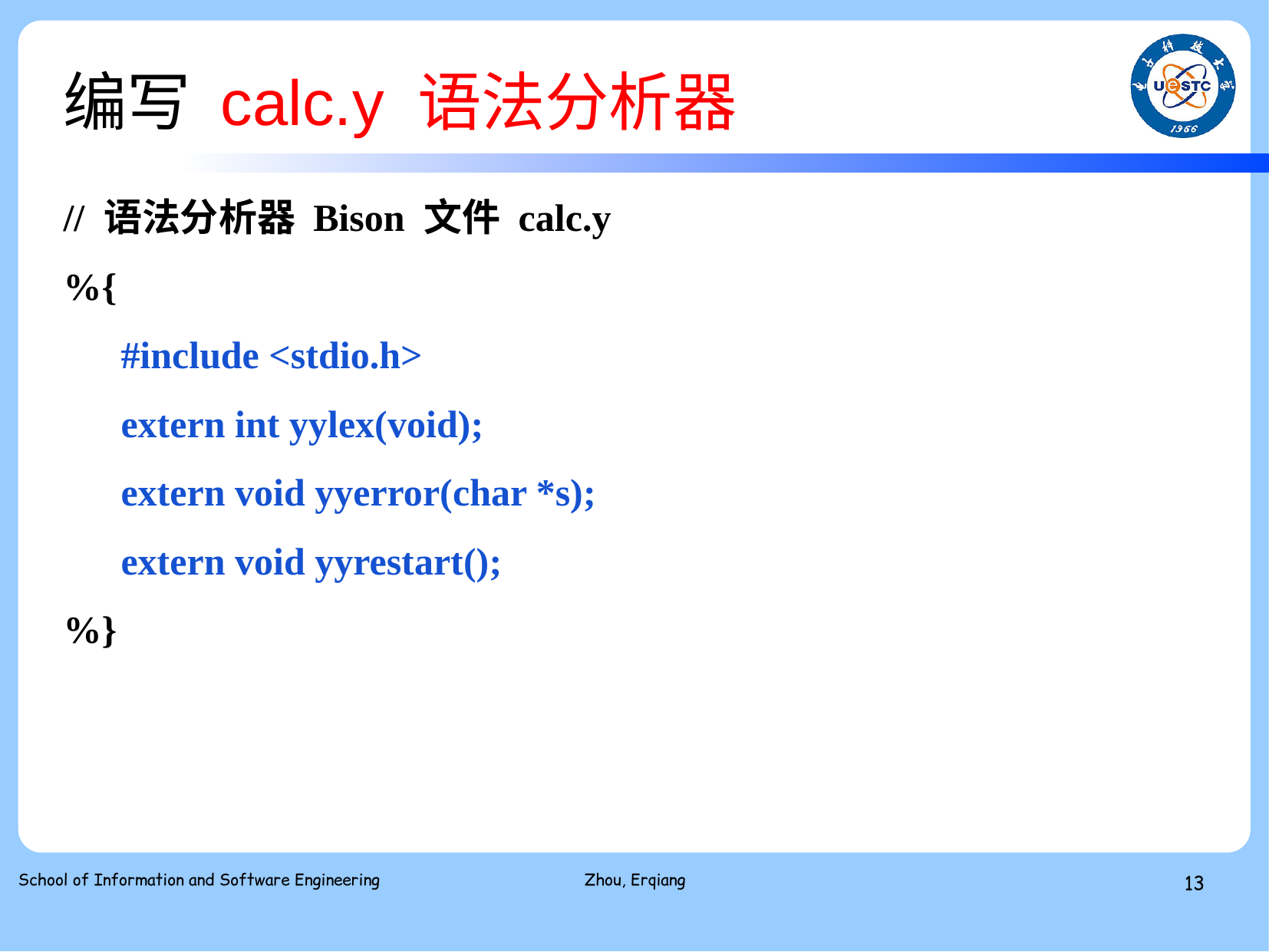

编写 calc.y 语法分析器
// 语法分析器 Bison 文件 calc.y
%{
#include <stdio.h>
extern int yylex(void);
extern void yyerror(char *s);
extern void yyrestart();
%}
School of Information and Software Engineering
Zhou, Erqiang
13